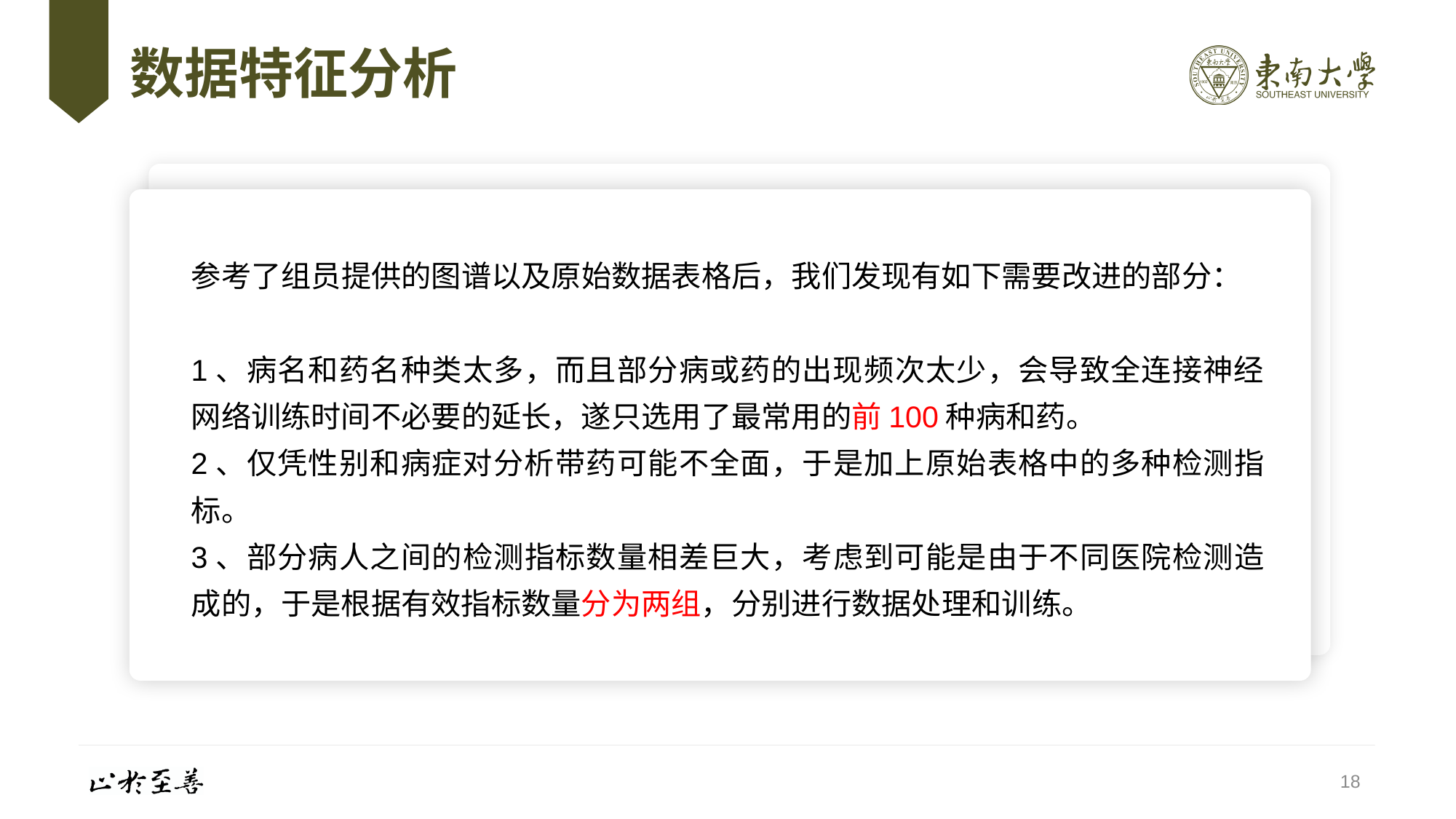

# 数据特征分析

参考了组员提供的图谱以及原始数据表格后，我们发现有如下需要改进的部分：

1、病名和药名种类太多，而且部分病或药的出现频次太少，会导致全连接神经网络训练时间不必要的延长，遂只选用了最常用的前100种病和药。
2、仅凭性别和病症对分析带药可能不全面，于是加上原始表格中的多种检测指标。
3、部分病人之间的检测指标数量相差巨大，考虑到可能是由于不同医院检测造成的，于是根据有效指标数量分为两组，分别进行数据处理和训练。
18